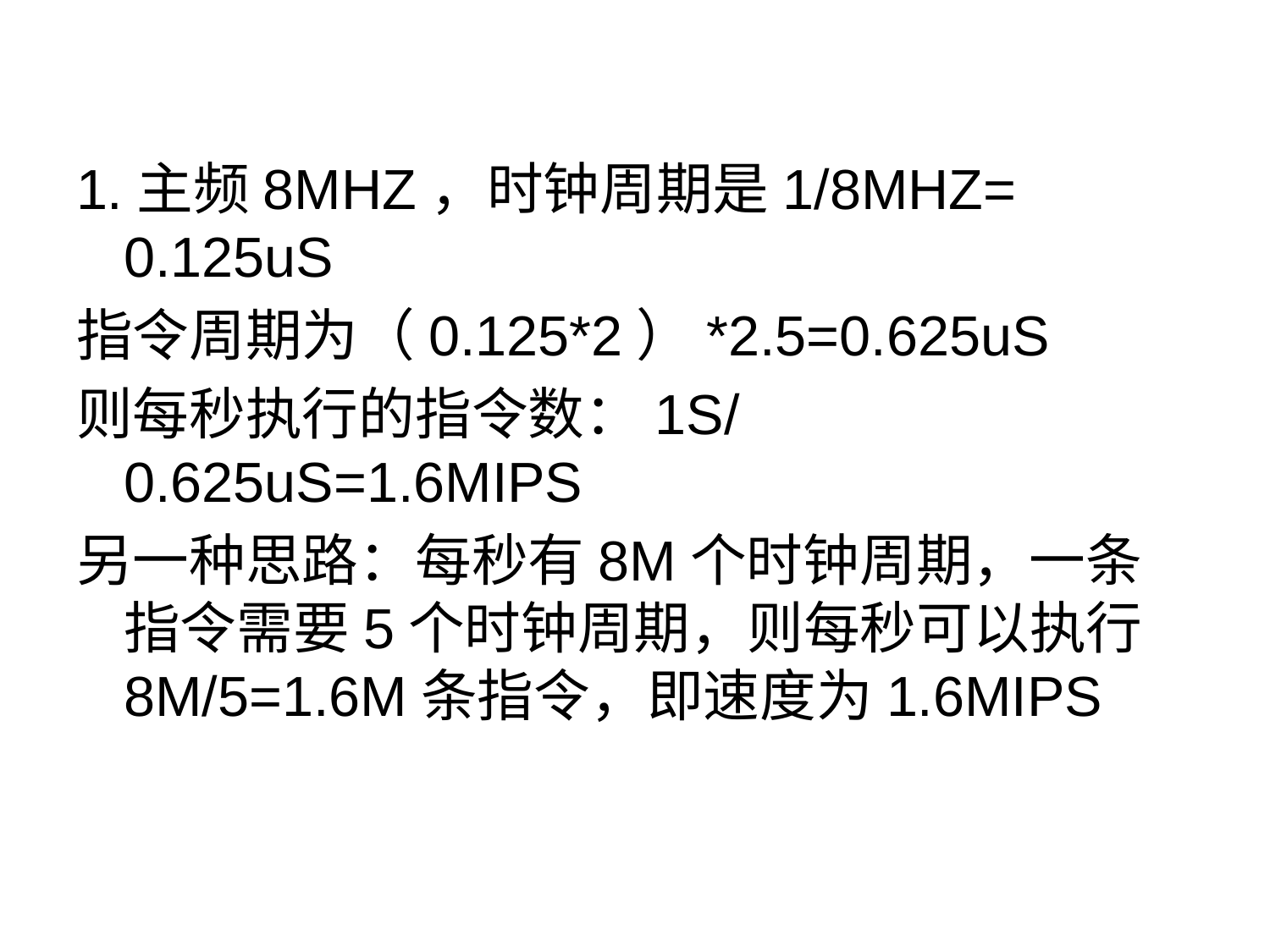

1.主频8MHZ，时钟周期是1/8MHZ= 0.125uS
指令周期为（0.125*2）*2.5=0.625uS
则每秒执行的指令数：1S/0.625uS=1.6MIPS
另一种思路：每秒有8M个时钟周期，一条指令需要5个时钟周期，则每秒可以执行8M/5=1.6M条指令，即速度为1.6MIPS